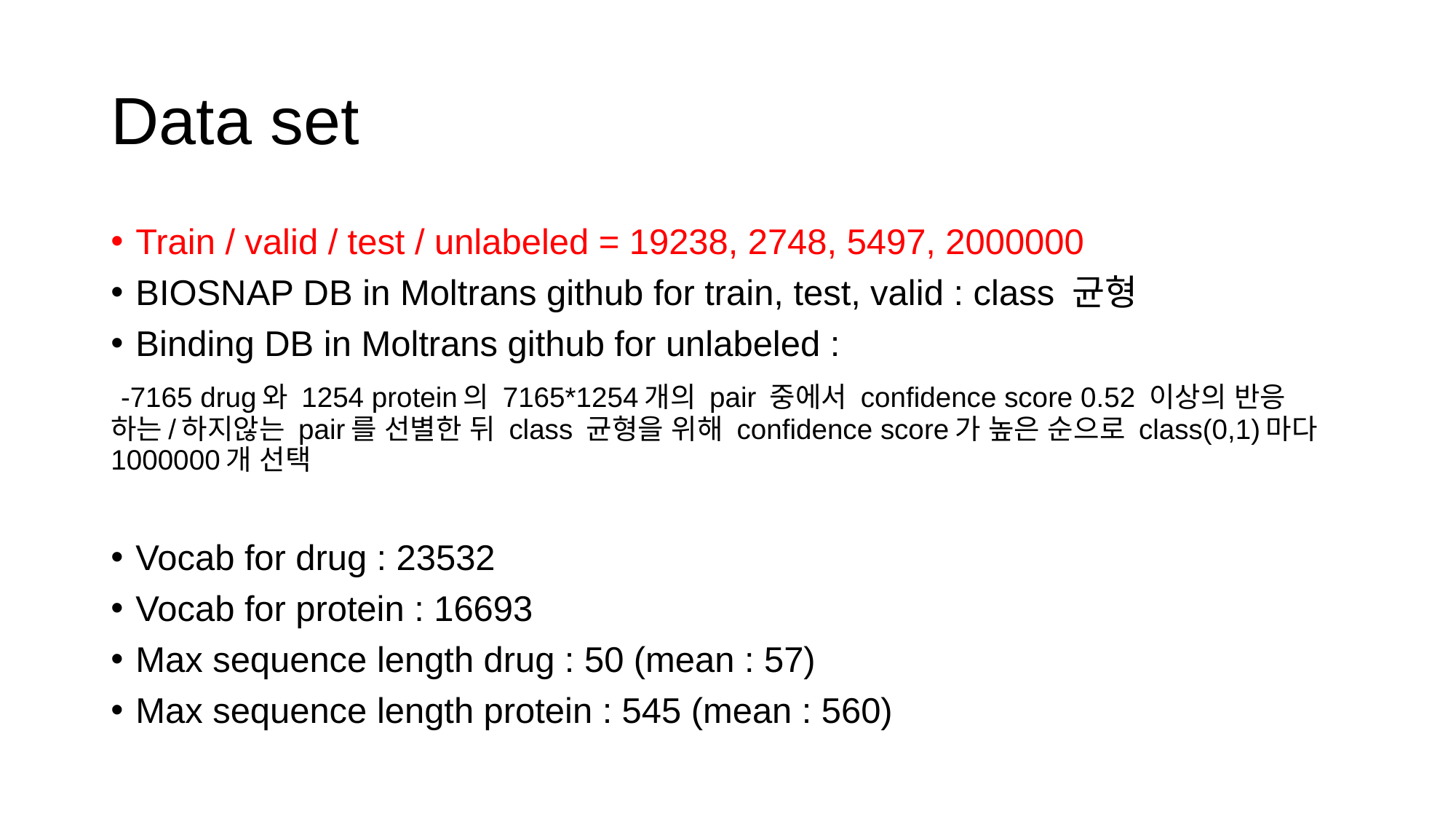

# Data set
Train / valid / test / unlabeled = 19238, 2748, 5497, 2000000
BIOSNAP DB in Moltrans github for train, test, valid : class 균형
Binding DB in Moltrans github for unlabeled :
 -7165 drug와 1254 protein의 7165*1254개의 pair 중에서 confidence score 0.52 이상의 반응 하는/하지않는 pair를 선별한 뒤 class 균형을 위해 confidence score가 높은 순으로 class(0,1)마다 1000000개 선택

Vocab for drug : 23532
Vocab for protein : 16693
Max sequence length drug : 50 (mean : 57)
Max sequence length protein : 545 (mean : 560)